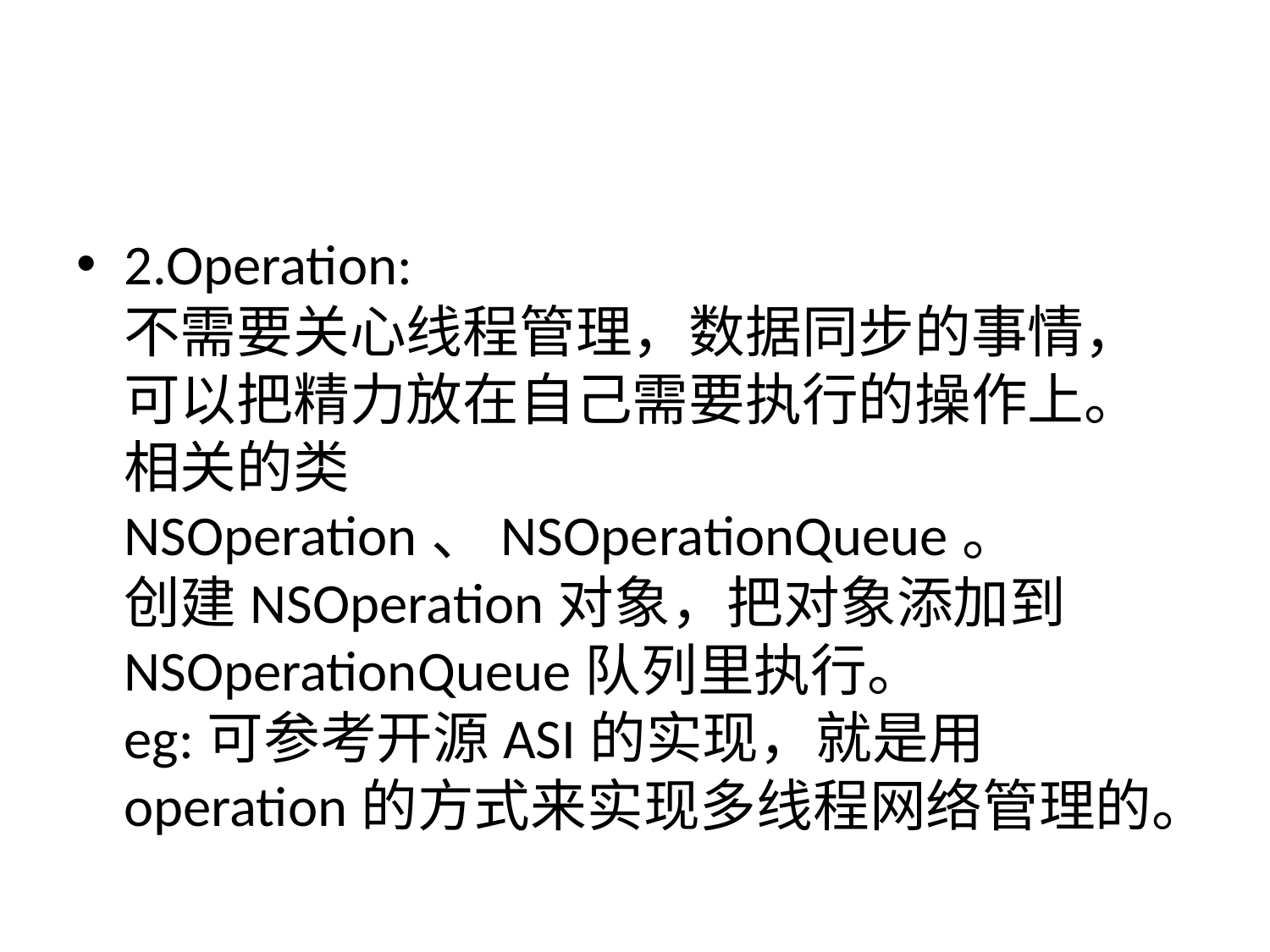

2.Operation:
不需要关心线程管理，数据同步的事情，可以把精力放在自己需要执行的操作上。相关的类NSOperation、NSOperationQueue。
创建NSOperation对象，把对象添加到NSOperationQueue队列里执行。
eg:可参考开源ASI的实现，就是用operation的方式来实现多线程网络管理的。